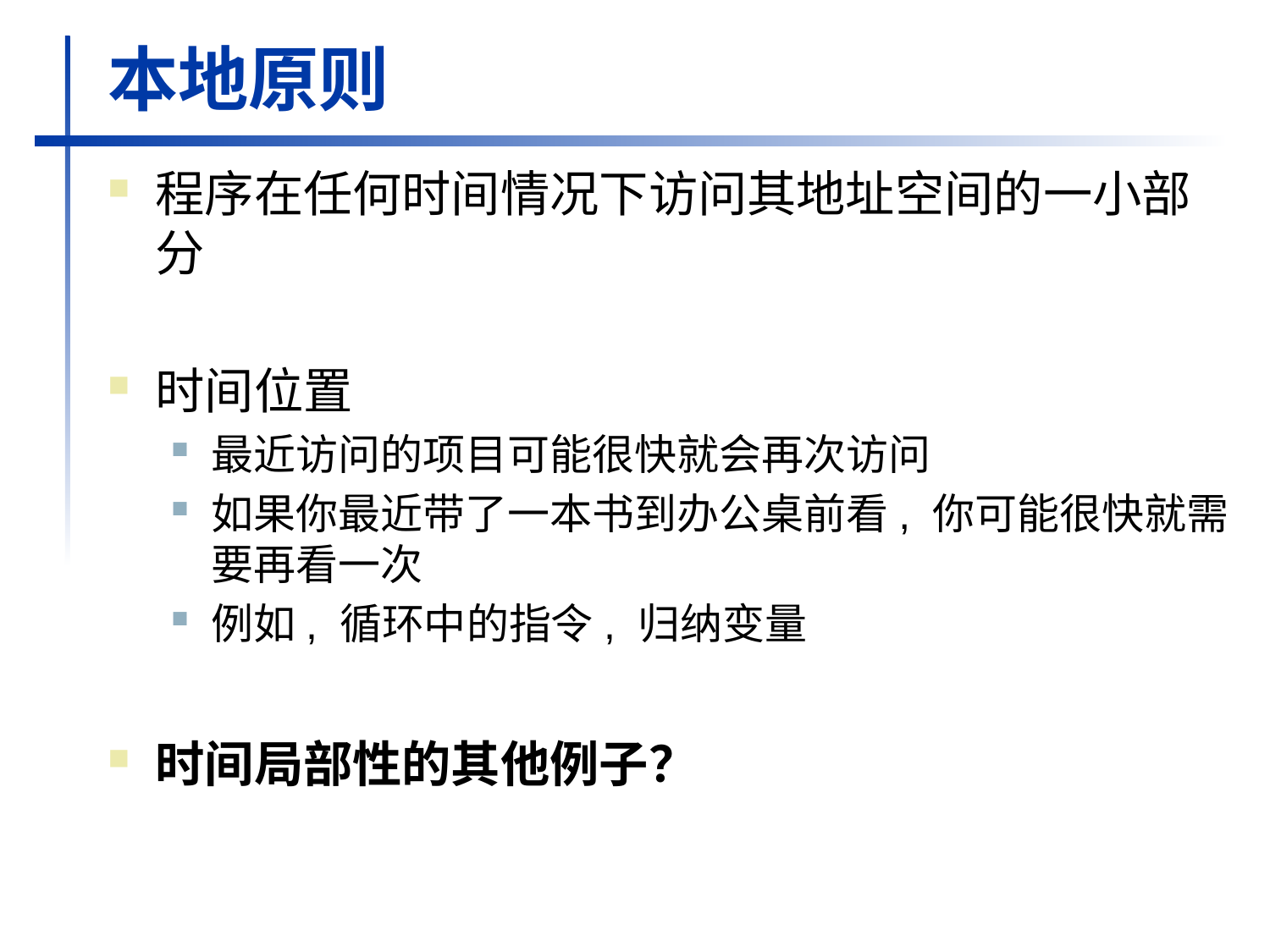

# 本地原则
程序在任何时间情况下访问其地址空间的一小部分

时间位置
最近访问的项目可能很快就会再次访问
如果你最近带了一本书到办公桌前看, 你可能很快就需要再看一次
例如, 循环中的指令, 归纳变量

时间局部性的其他例子？